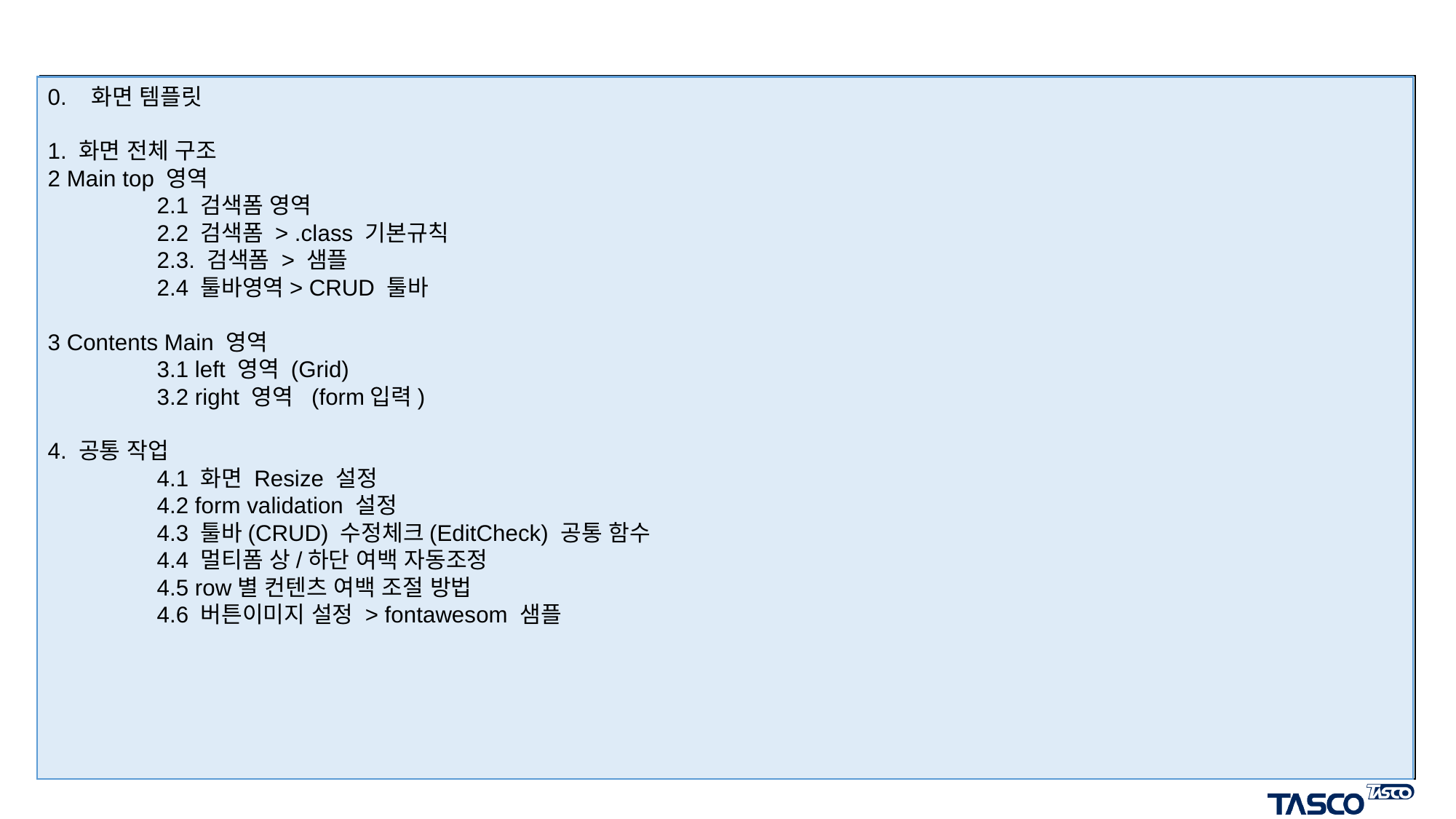

#
0.   화면 템플릿

1. 화면 전체 구조
2 Main top 영역
	2.1 검색폼 영역
	2.2 검색폼 > .class 기본규칙
	2.3. 검색폼 > 샘플
	2.4 툴바영역> CRUD 툴바

3 Contents Main 영역
	3.1 left 영역 (Grid)
	3.2 right 영역  (form입력)

4. 공통 작업
	4.1 화면 Resize 설정
4.2 form validation 설정
4.3 툴바(CRUD) 수정체크(EditCheck) 공통 함수
4.4 멀티폼 상/하단 여백 자동조정
4.5 row별 컨텐츠 여백 조절 방법
4.6 버튼이미지 설정 > fontawesom 샘플